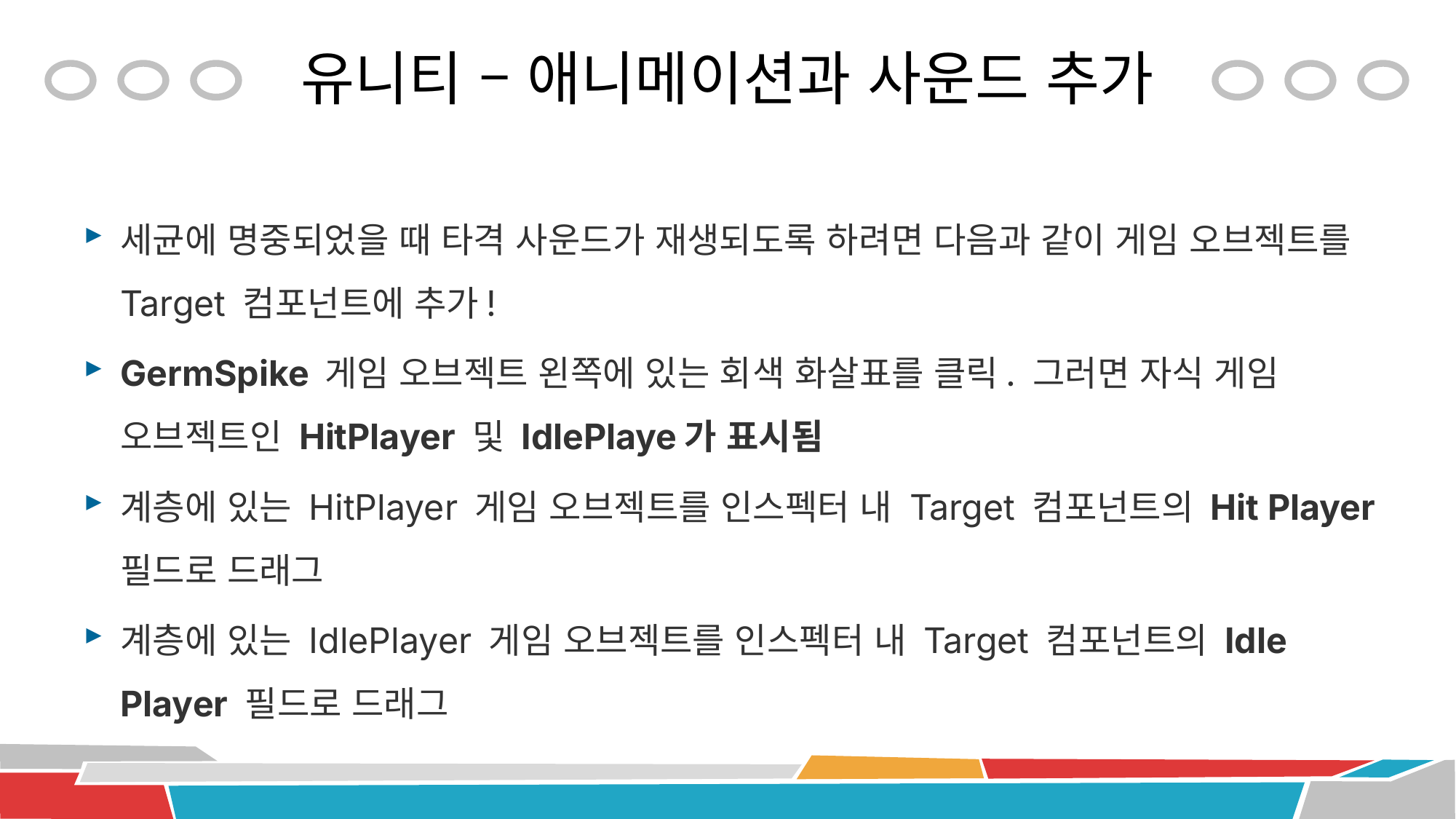

# 유니티 – 애니메이션과 사운드 추가
세균에 명중되었을 때 타격 사운드가 재생되도록 하려면 다음과 같이 게임 오브젝트를 Target 컴포넌트에 추가!
GermSpike 게임 오브젝트 왼쪽에 있는 회색 화살표를 클릭. 그러면 자식 게임 오브젝트인 HitPlayer 및 IdlePlaye가 표시됨
계층에 있는 HitPlayer 게임 오브젝트를 인스펙터 내 Target 컴포넌트의 Hit Player 필드로 드래그
계층에 있는 IdlePlayer 게임 오브젝트를 인스펙터 내 Target 컴포넌트의 Idle Player 필드로 드래그